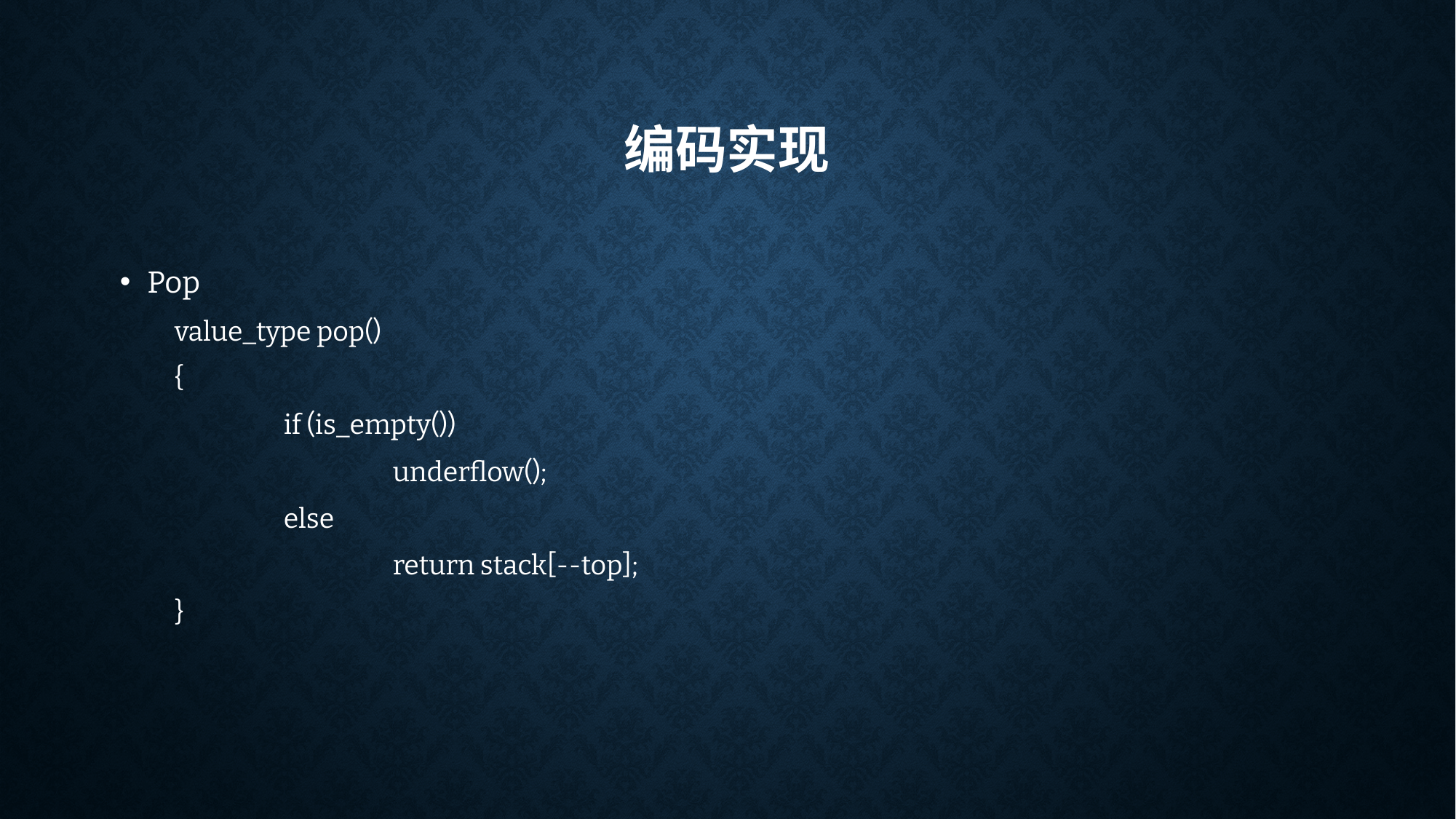

# 编码实现
Pop
value_type pop()
{
	if (is_empty())
		underflow();
	else
		return stack[--top];
}